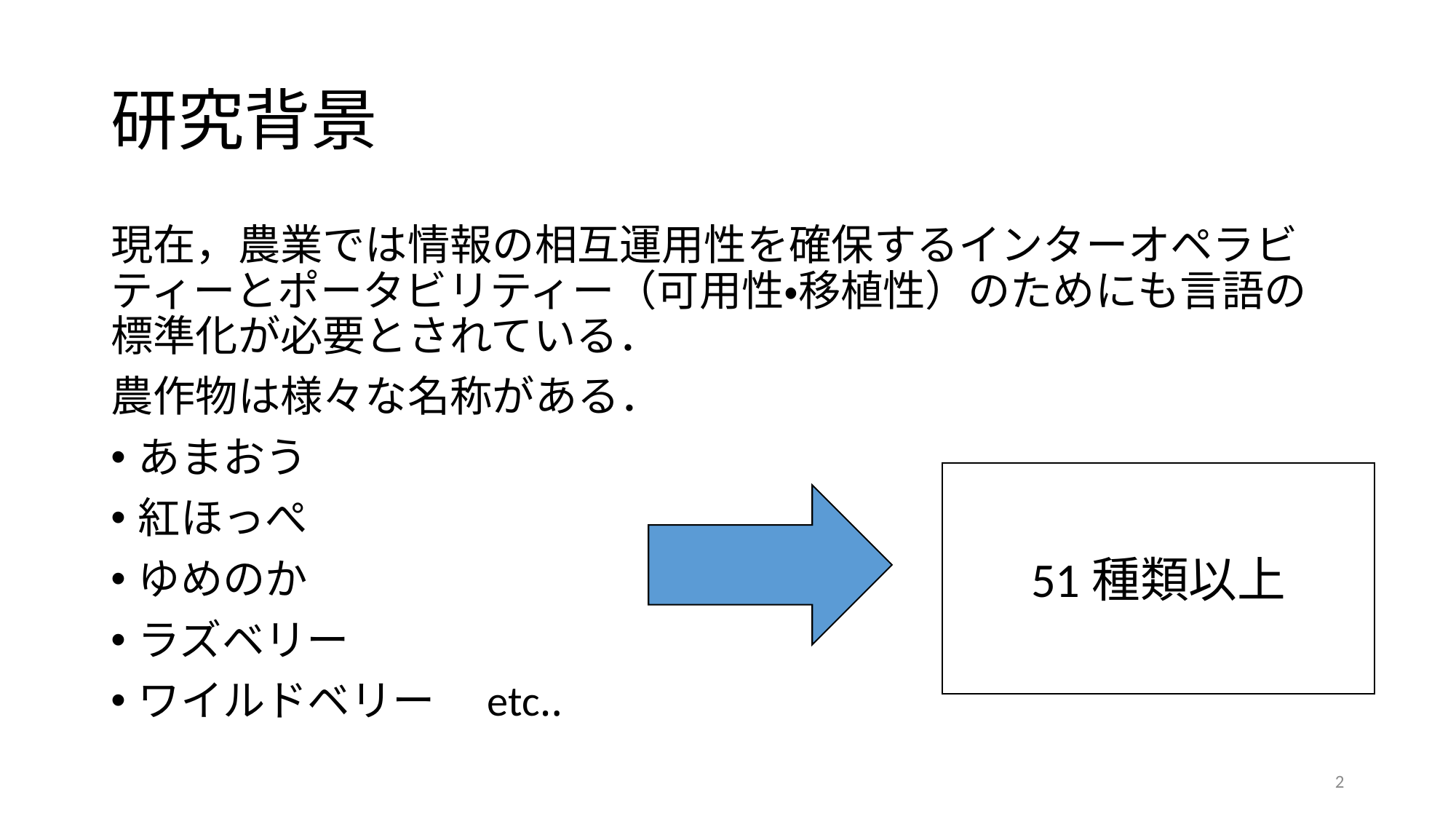

# 研究背景
現在，農業では情報の相互運用性を確保するインターオペラビティーとポータビリティー（可用性・移植性）のためにも言語の標準化が必要とされている．

農作物は様々な名称がある．
あまおう
紅ほっぺ
ゆめのか
ラズベリー
ワイルドベリー　etc‥

51種類以上

2